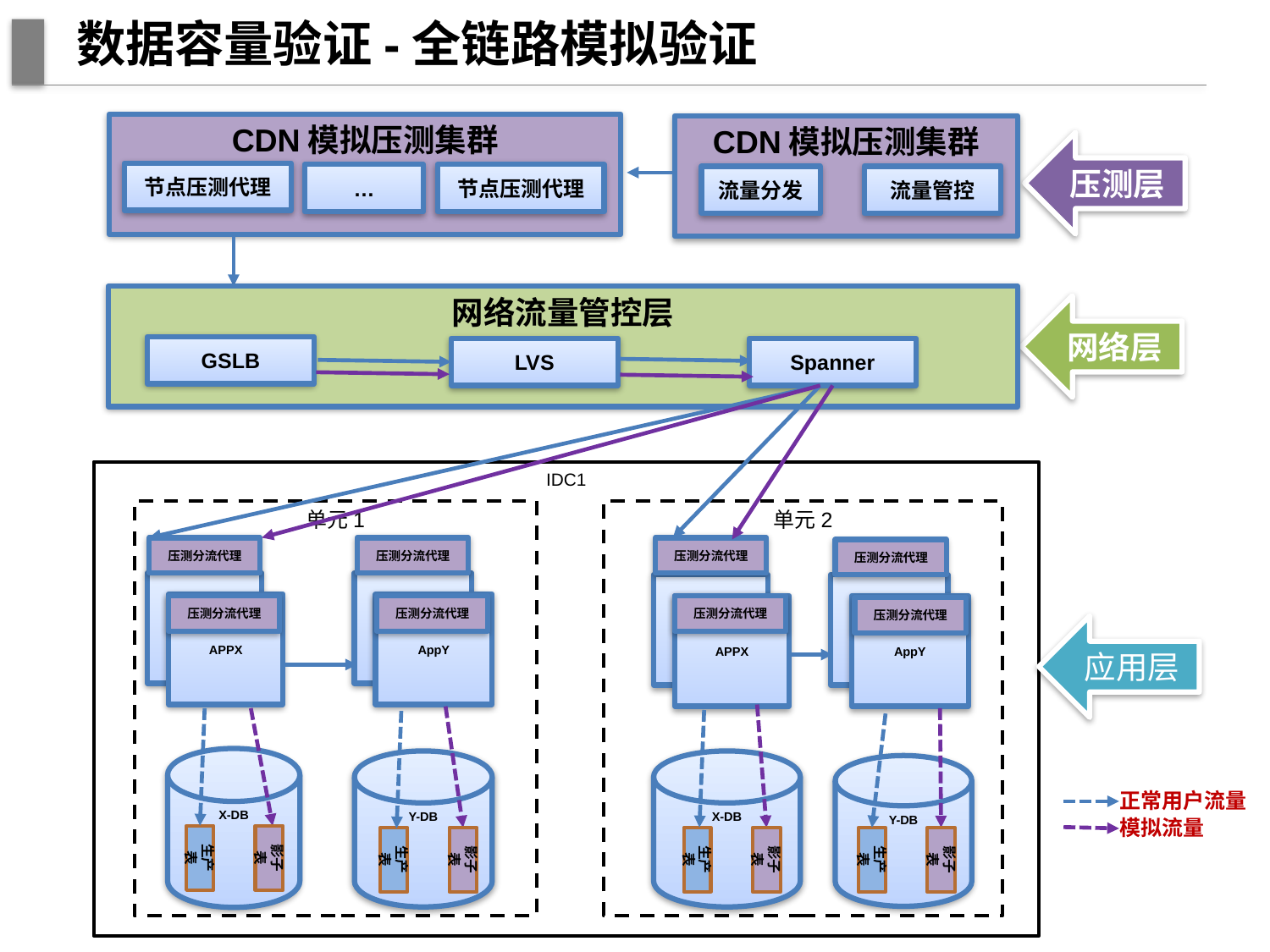

# 数据容量验证-全链路模拟验证
CDN模拟压测集群
CDN模拟压测集群
压测层
节点压测代理
…
节点压测代理
流量分发
流量管控
网络流量管控层
网络层
GSLB
LVS
Spanner
IDC1
单元1
单元2
压测分流代理
压测分流代理
压测分流代理
压测分流代理
App
App
App
App
APPX
AppY
压测分流代理
压测分流代理
压测分流代理
APPX
AppY
压测分流代理
应用层
X-DB
Y-DB
X-DB
Y-DB
正常用户流量
模拟流量
生产表
影子表
生产表
影子表
生产表
影子表
生产表
影子表